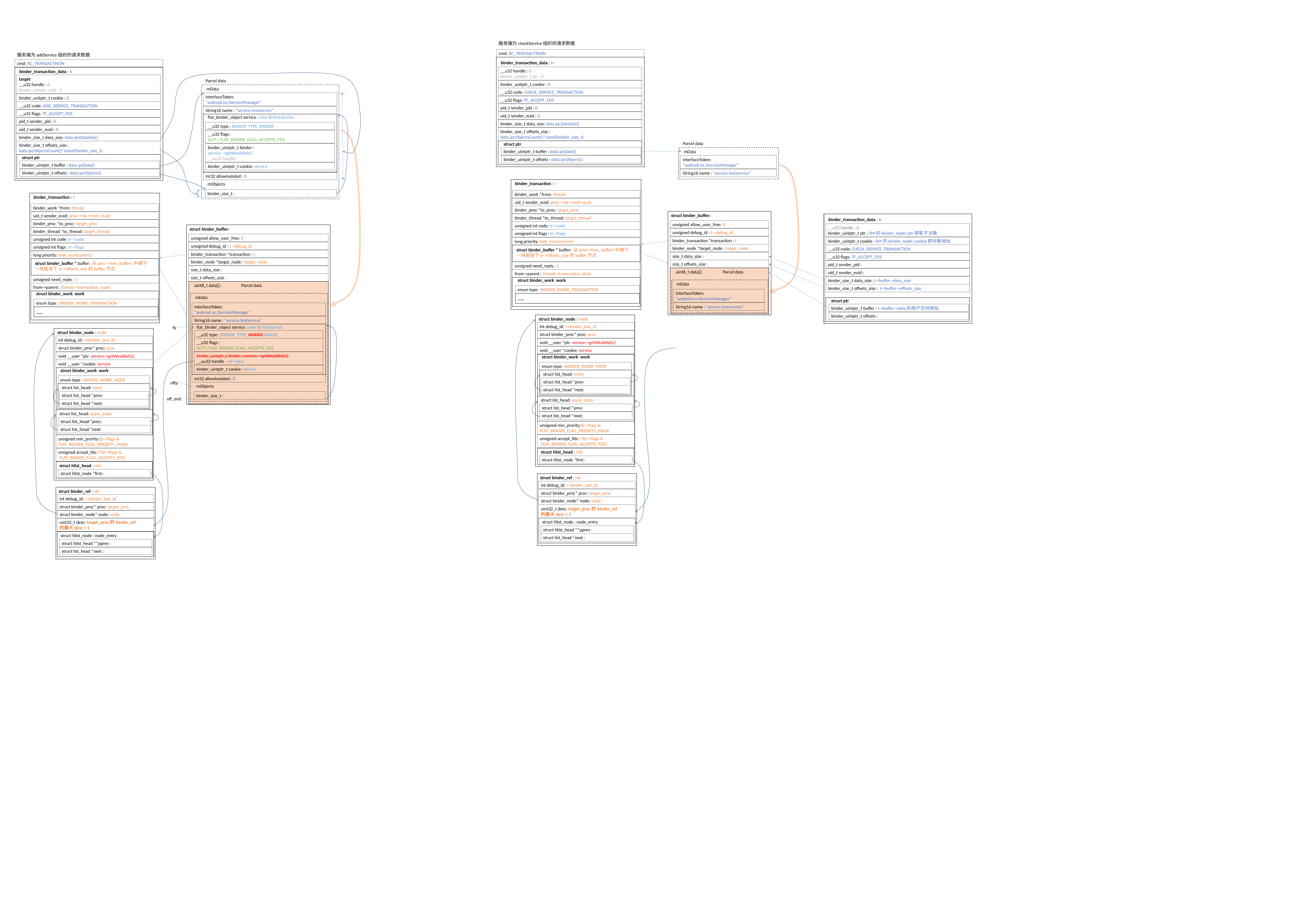

服务端为checkService组织的请求数据
cmd: BC_TRANSACTINON

binder_transaction_data : tr
__u32 handle : 0
binder_uintptr_t ptr : 0
binder_unitptr_t cookie : 0
__u32 code: CHECK_SERVICE_TRANSACTION
__u32 flags: TF_ACCEPT_FDS
pid_t sender_pid : 0
uid_t sender_euid : 0
binder_size_t data_size: data.ipcDataSize()
binder_size_t offsets_size :
data.ipcObjectsCount()*sizeof(binder_size_t)
struct ptr

binder_uintptr_t buffer : data.ipcData()
binder_uintptr_t offsets : data.ipcObjects()
服务端为addService组织的请求数据
cmd: BC_TRANSACTINON

binder_transaction_data : tr

target
__u32 handle : 0
binder_uintptr_t ptr : 0
Parcel data

mData
InterfaceToken:
“android.os.IServiceManager”
String16 name : “service.testservice”
flat_binder_object service : new BnTestService

__u32 type : BINDER_TYPE_BINDER
__u32 flags :
0x7f | FLAT_BINDER_FLAG_ACCEPTS_FDS
binder_uintptr_t binder :
service ->getWeakRefs()
__uu32 handle :
binder_uintptr_t cookie: service
Int32 allowIsolated : 0
mObjects
binder_size_t :

binder_unitptr_t cookie : 0
__u32 code: ADD_SERVICE_TRANSACTION
__u32 flags: TF_ACCEPT_FDS
pid_t sender_pid : 0
uid_t sender_euid : 0
binder_size_t data_size: data.ipcDataSize()
binder_size_t offsets_size :
data.ipcObjectsCount()*sizeof(binder_size_t)

struct ptr

binder_uintptr_t buffer : data.ipcData()
binder_uintptr_t offsets : data.ipcObjects()

struct binder_buffer:
unsigned allow_user_free: 0
unsigned debug_id : t->debug_id
binder_transaction *transaction : t
binder_node *target_node : target_node
size_t data_size :
size_t offsets_size :
uint8_t data[]:                    Parcel data
mData

InterfaceToken:
“android.os.IServiceManager”
String16 name : “service.testservice”
flat_binder_object service : new BnTestService

__u32 type : BINDER_TYPE_BINDERHANDLE
__u32 flags :
0x7f | FLAT_BINDER_FLAG_ACCEPTS_FDS
binder_uintptr_t binder : service ->getWeakRefs()
__uu32 handle : ref->desc
binder_uintptr_t cookie: service
Int32 allowIsolated : 0
mObjects
binder_size_t :

binder_transaction : t
binder_work *from: thread
uid_t sender_euid: proc->tsk->cred->euid
binder_proc *to_proc: target_proc
binder_thread *to_thread: target_thread
unsigned int code: tr->code
unsigned int flags : tr->flags
long priority: task_nice(current)

struct binder_buffer * buffer: 从proc->free_buffers中摘下
一块能容下tr->offsets_size的buffer节点
unsigned need_reply : 1
from->parent : thread->transaction_stack
struct binder_work  work

enum type : BINDER_WORK_TRANSACTION

……
fp
offp
off_end
struct binder_node : node

int debug_id: ++binder_last_id
struct binder_proc* proc: proc
void __user *ptr: service->getWeakRefs()
void __user *cookie: service

struct binder_work  work

enum type : BINDER_WORK_NODE
struct list_head: entry

struct list_head *prev:
struct list_head *next:
struct list_head: async_todo

struct list_head *prev:
struct list_head *next:
unsigned min_prority:fp->flags &
FLAT_BINDER_FLAG_PRIORITY_MASK
unsigned accept_fds:!!(fp->flags &
 FLAT_BINDER_FLAG_ACCEPTS_FDS)
struct hlist_head : refs

struct hlist_node *first :

struct binder_ref : ref

int debug_id: ++binder_last_id
struct binder_proc* proc: target_proc
struct binder_node* node: node
uint32_t desc: target_proc的binder_ref
的最大desc + 1
struct hlist_node : node_entry

struct hlist_head **pprev :
struct list_head *next :
Parcel data

mData
InterfaceToken:
“android.os.IServiceManager”
String16 name : “service.testservice”

struct binder_buffer:
unsigned allow_user_free: 0
unsigned debug_id : t->debug_id
binder_transaction *transaction : t
binder_node *target_node : target_node
size_t data_size :
size_t offsets_size :
uint8_t data[]:                    Parcel data
mData

InterfaceToken:
“android.os.IServiceManager”
String16 name : “service.testservice”

binder_transaction : t
binder_work *from: thread
uid_t sender_euid: proc->tsk->cred->euid
binder_proc *to_proc: target_proc
binder_thread *to_thread: target_thread
unsigned int code: tr->code
unsigned int flags : tr->flags
long priority: task_nice(current)

struct binder_buffer * buffer: 从proc->free_buffers中摘下
一块能容下tr->offsets_size的buffer节点
unsigned need_reply : 1
from->parent : thread->transaction_stack
struct binder_work  work

enum type : BINDER_WORK_TRANSACTION

……

binder_transaction_data : tr
__u32 handle : 0
binder_uintptr_t ptr : SM的binder_node::ptr即影子对象
binder_unitptr_t cookie : SM的binder_node::cookie即对象地址
__u32 code: CHECK_SERVICE_TRANSACTION
__u32 flags: TF_ACCEPT_FDS
pid_t sender_pid :
uid_t sender_euid :
binder_size_t data_size: t->buffer->data_size
binder_size_t offsets_size :  t->buffer->offsets_size
struct ptr

binder_uintptr_t buffer : t->buffer->data的用户空间地址
binder_uintptr_t offsets :
struct binder_node : node

int debug_id: ++binder_last_id
struct binder_proc* proc: proc
void __user *ptr: service->getWeakRefs()
void __user *cookie: service

struct binder_work  work

enum type : BINDER_WORK_NODE
struct list_head: entry

struct list_head *prev:
struct list_head *next:
struct list_head: async_todo

struct list_head *prev:
struct list_head *next:
unsigned min_prority:fp->flags &
FLAT_BINDER_FLAG_PRIORITY_MASK
unsigned accept_fds:!!(fp->flags &
 FLAT_BINDER_FLAG_ACCEPTS_FDS)
struct hlist_head : refs

struct hlist_node *first :

struct binder_ref : ref

int debug_id: ++binder_last_id
struct binder_proc* proc: target_proc
struct binder_node* node: node
uint32_t desc: target_proc的binder_ref
的最大desc + 1
struct hlist_node : node_entry

struct hlist_head **pprev :
struct list_head *next :